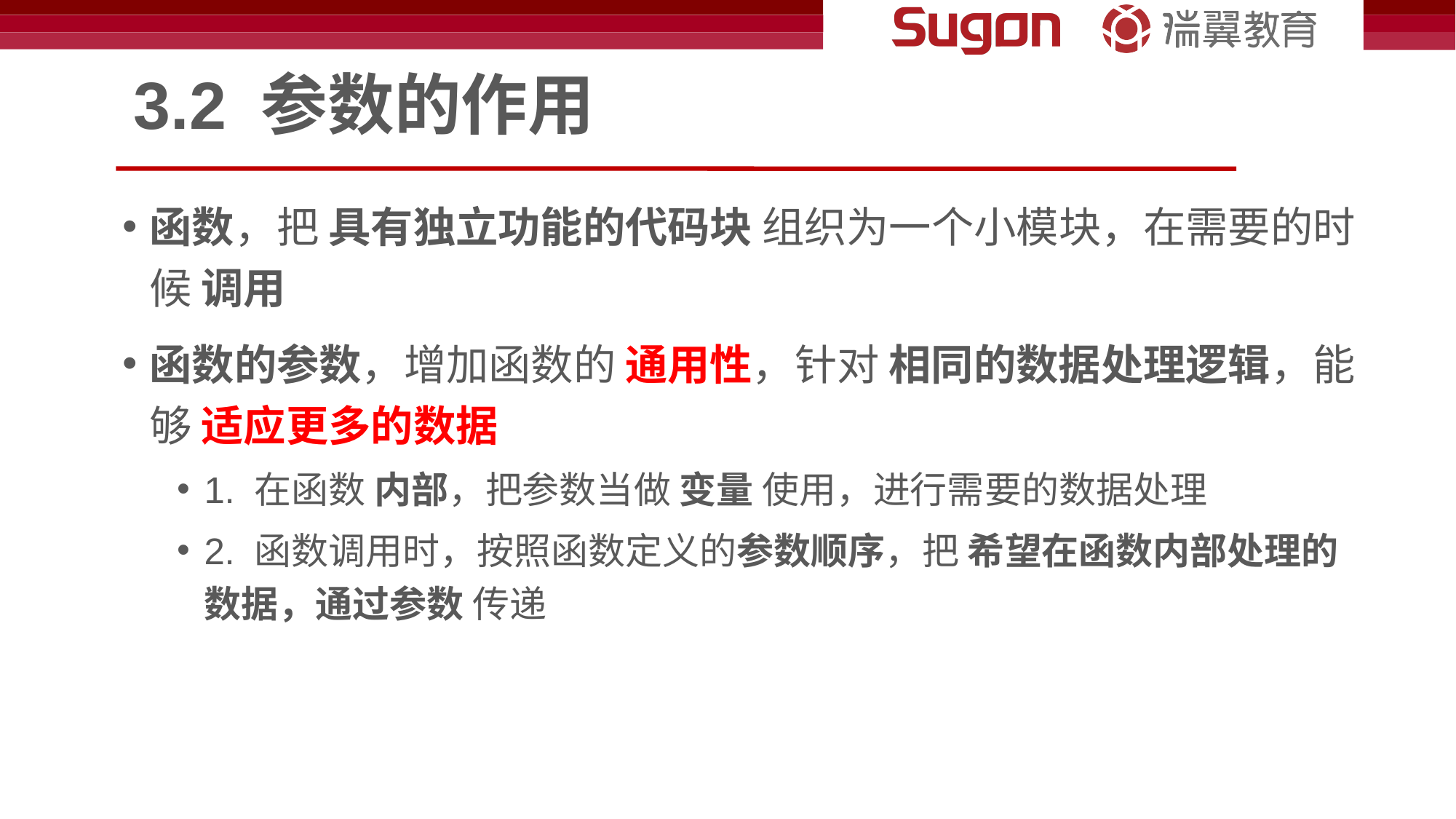

# 3.2 参数的作用
函数，把 具有独立功能的代码块 组织为一个小模块，在需要的时候 调用
函数的参数，增加函数的 通用性，针对 相同的数据处理逻辑，能够 适应更多的数据
1. 在函数 内部，把参数当做 变量 使用，进行需要的数据处理
2. 函数调用时，按照函数定义的参数顺序，把 希望在函数内部处理的数据，通过参数 传递